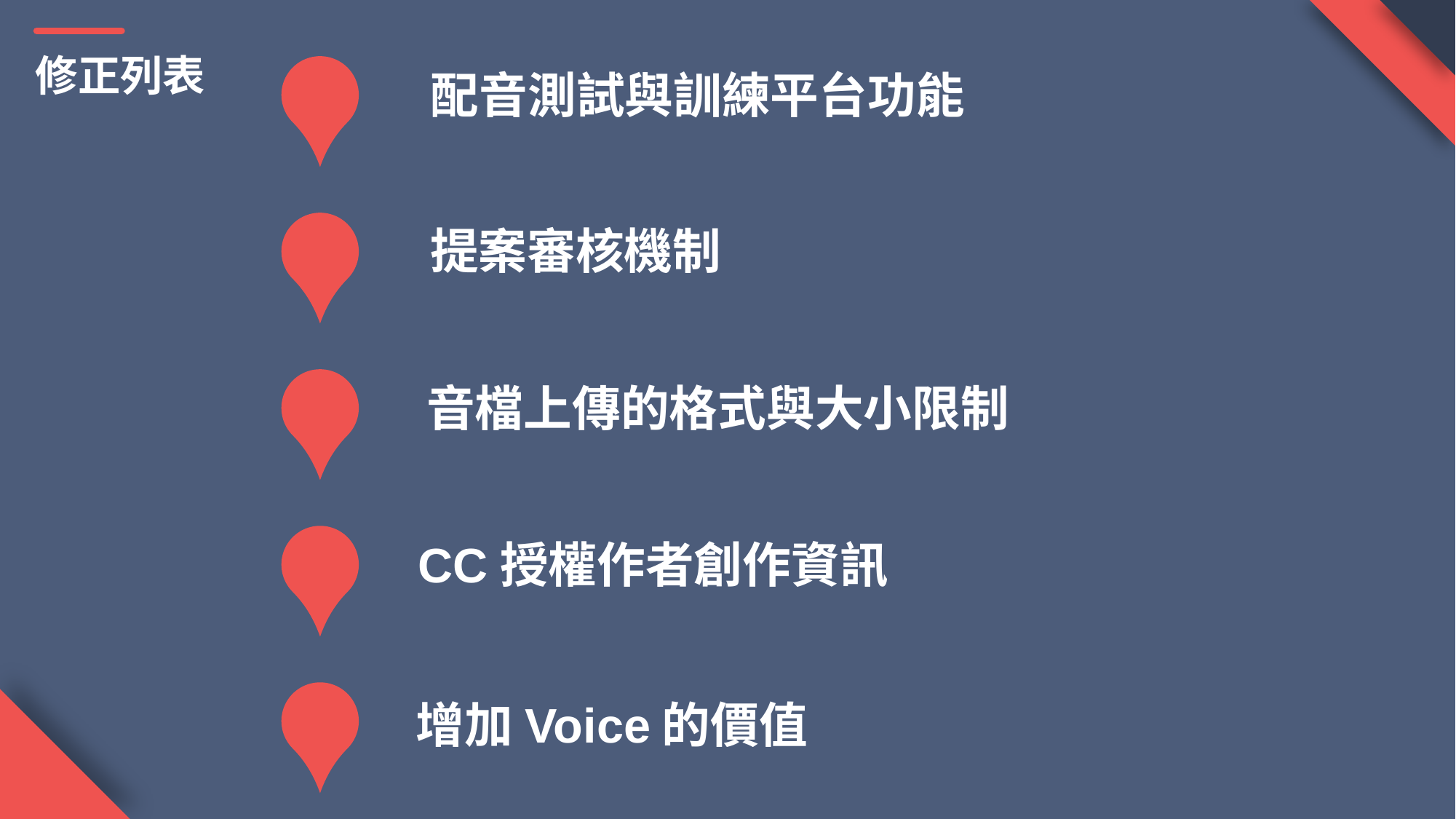

修正列表

配音測試與訓練平台功能

提案審核機制

音檔上傳的格式與大小限制

CC授權作者創作資訊

增加Voice的價值